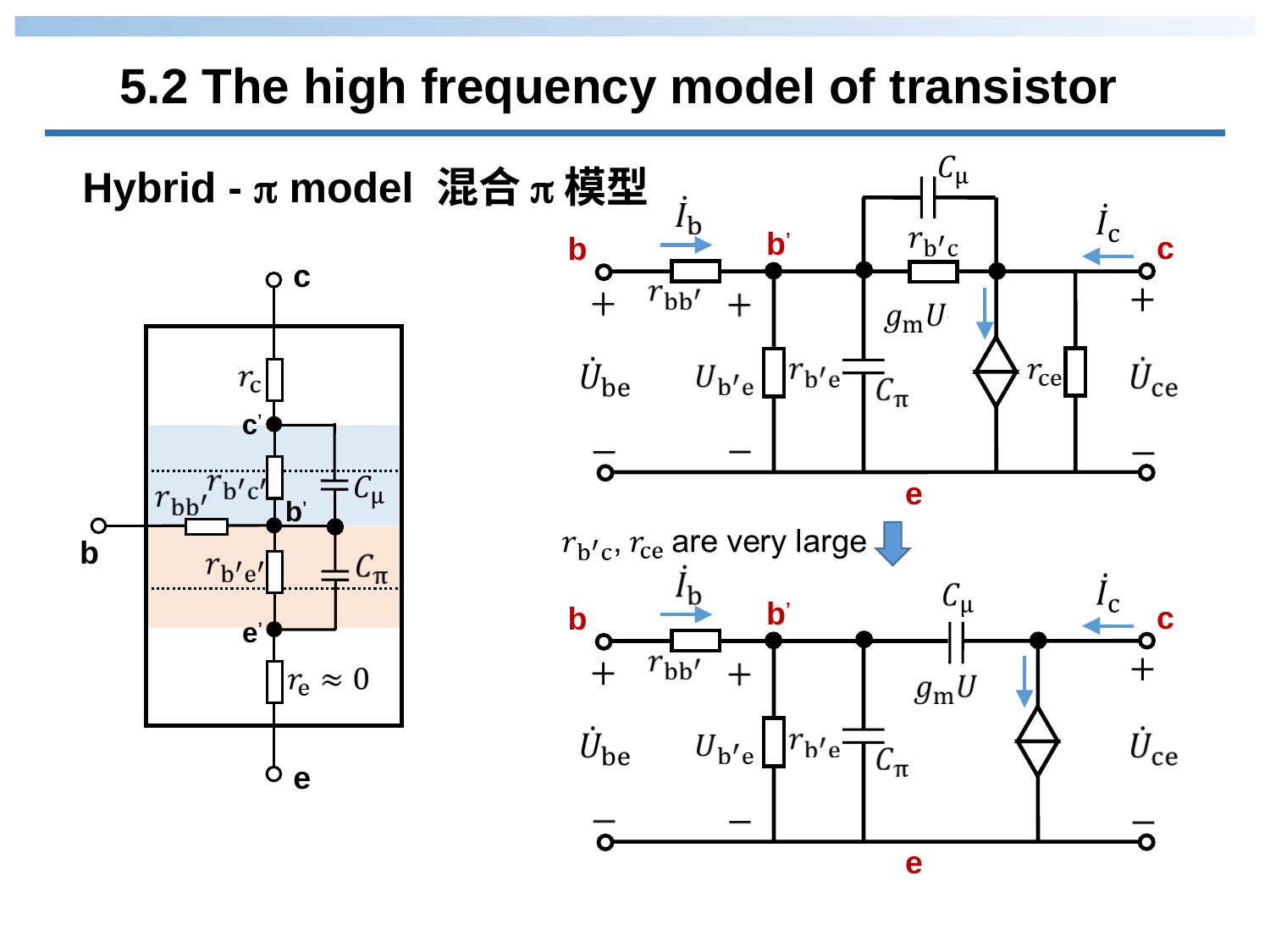

5.2 The high frequency model of transistor

b’
c
b

e
Hybrid - π model 混合π模型
c

b
e

c’

b’

e’

b’
c
b

e